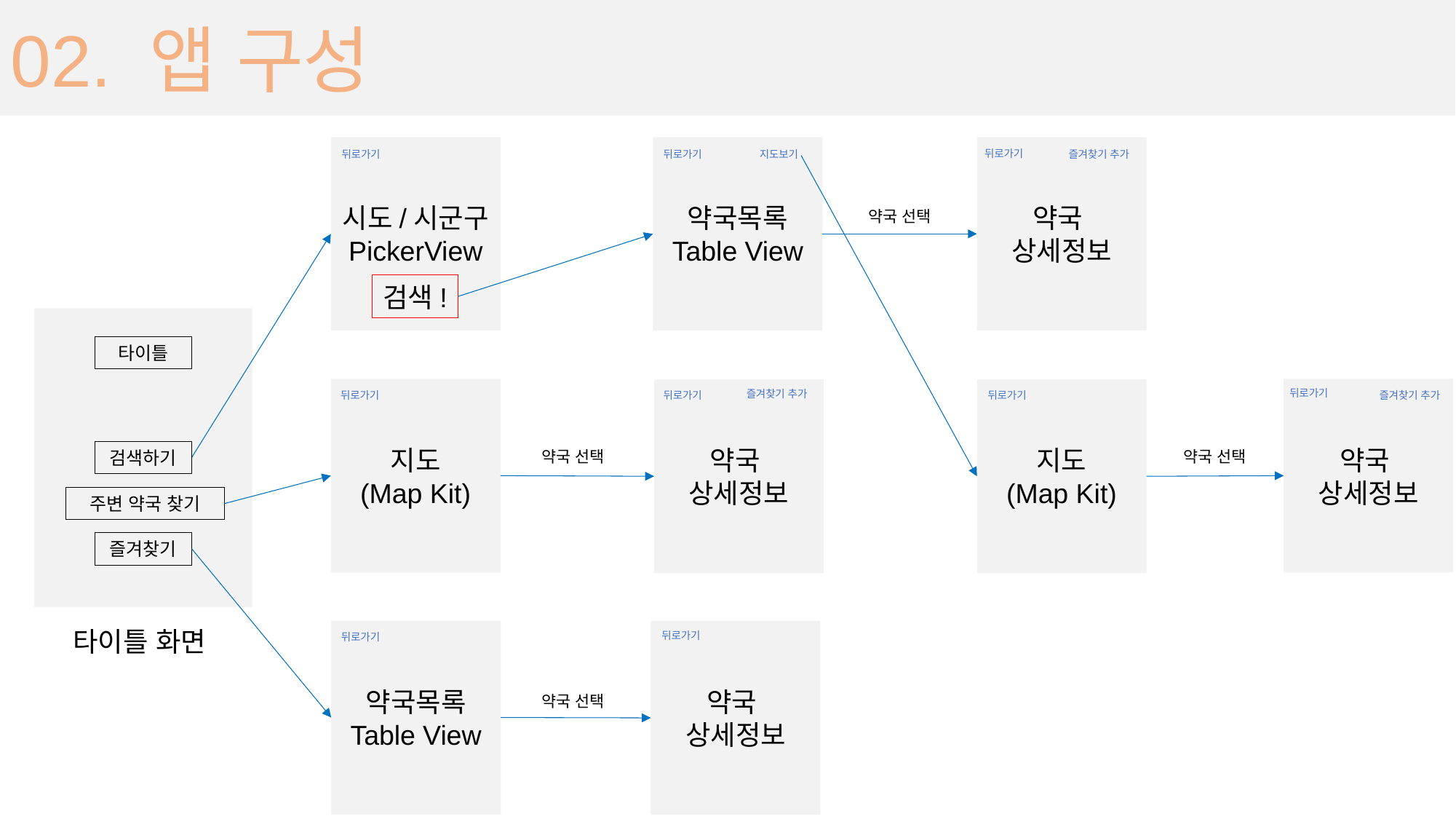

02. 앱 구성
시도/시군구
PickerView
약국목록
Table View
약국
상세정보
뒤로가기
뒤로가기
지도보기
즐겨찾기 추가
뒤로가기
약국 선택
검색!

타이틀
지도
(Map Kit)
약국
상세정보
약국
상세정보
지도
(Map Kit)
뒤로가기
즐겨찾기 추가
뒤로가기
뒤로가기
즐겨찾기 추가
뒤로가기
검색하기
약국 선택
약국 선택
주변 약국 찾기
즐겨찾기
타이틀 화면
약국목록
Table View
약국
상세정보
뒤로가기
뒤로가기
약국 선택